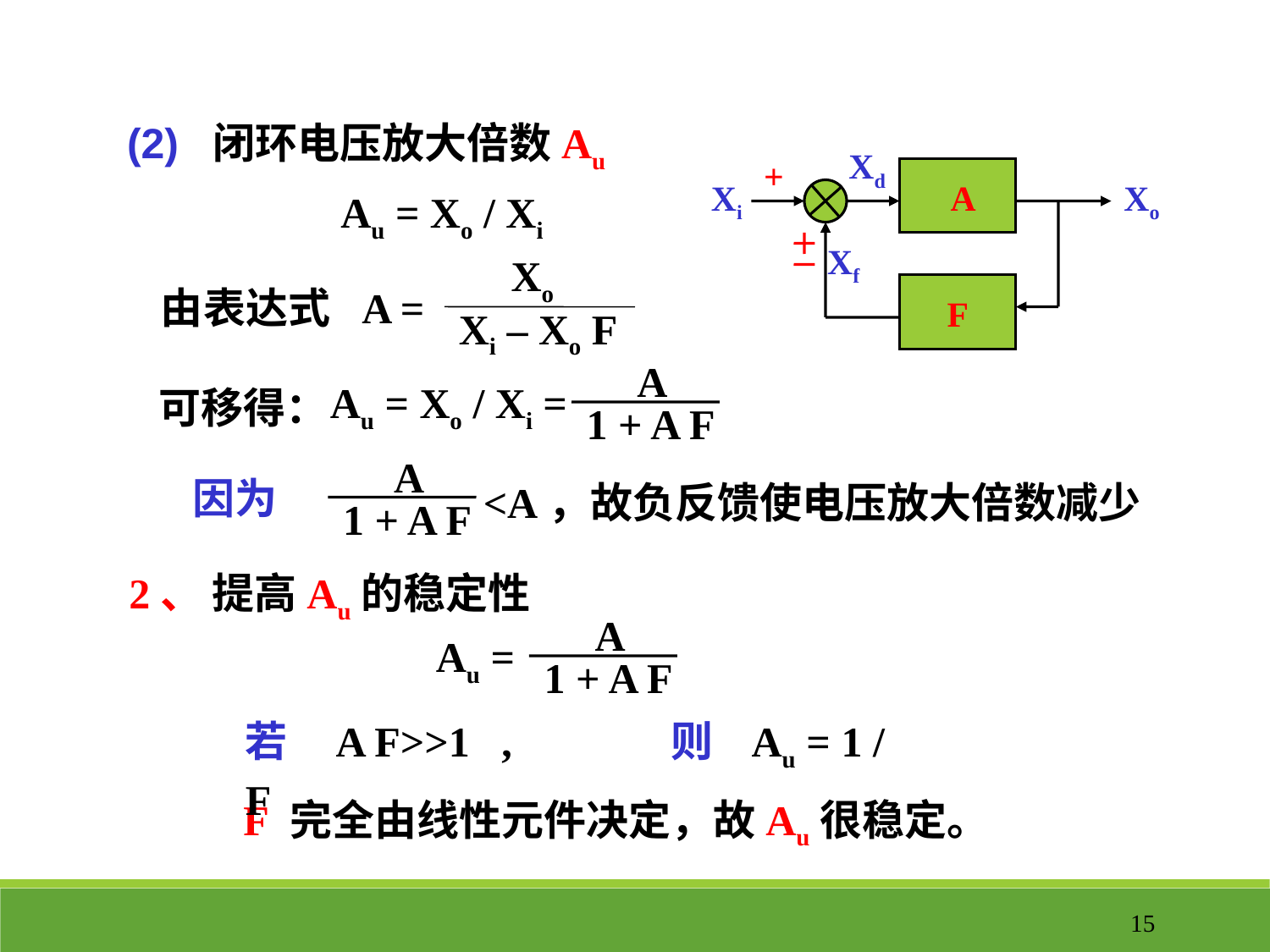

(2)  闭环电压放大倍数Au
Xd
+

Xi
A
Xo

Xf

F

Au = Xo / Xi
Xo
Xi – Xo F

A =
由表达式
A
1 + A F

Au = Xo / Xi =
可移得：
A
1 + A F

因为
<A，故负反馈使电压放大倍数减少
2、 提高Au的稳定性
A
1 + A F

Au =
若    A F>>1   ,              则   Au = 1 / F
F 完全由线性元件决定，故Au很稳定。
15